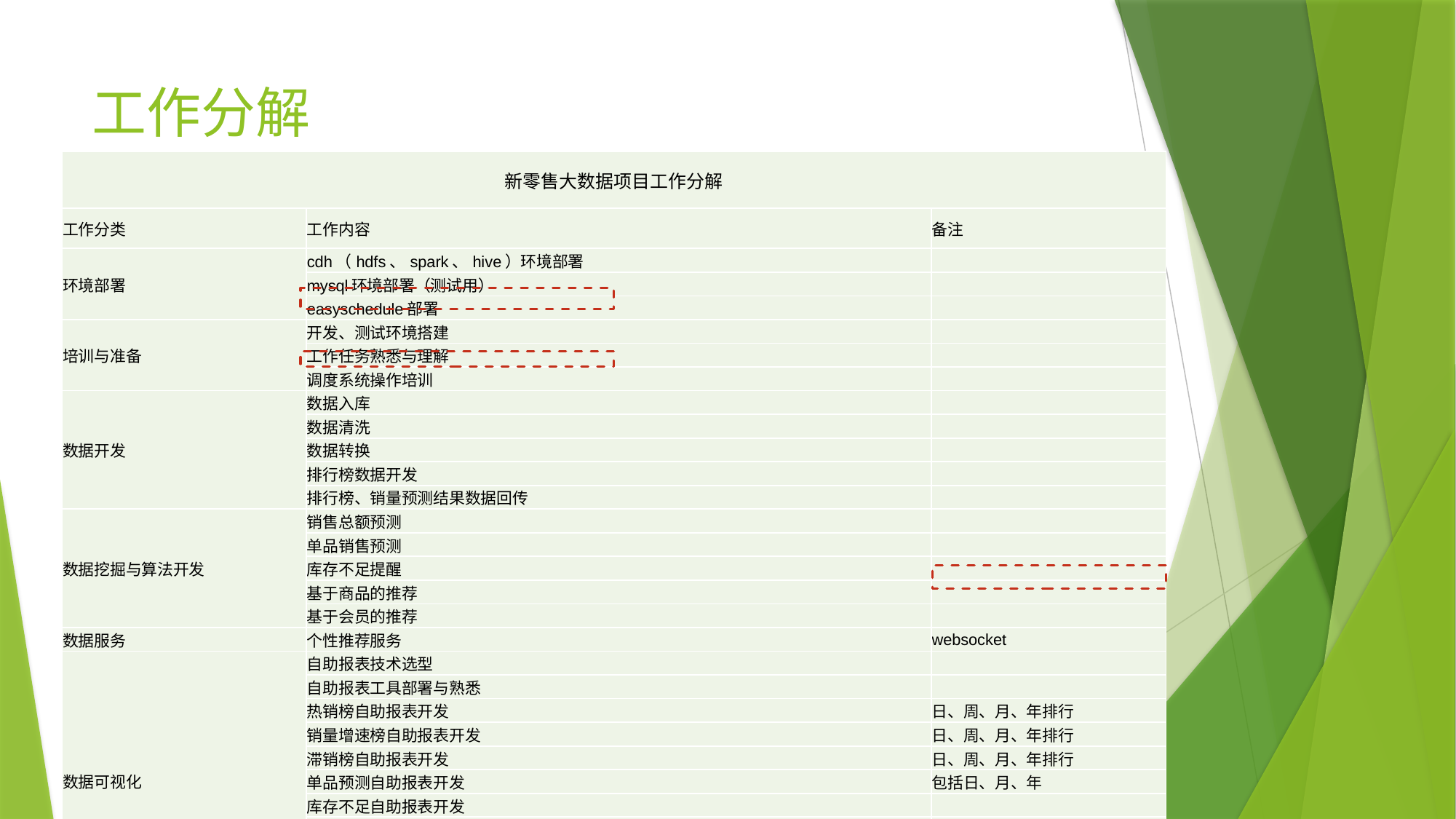

# 工作分解
| 新零售大数据项目工作分解 |  |  |
| --- | --- | --- |
| 工作分类 | 工作内容 | 备注 |
| 环境部署 | cdh（hdfs、spark、hive）环境部署 |  |
|  | mysql环境部署（测试用） |  |
|  | easyschedule部署 |  |
| 培训与准备 | 开发、测试环境搭建 |  |
|  | 工作任务熟悉与理解 |  |
|  | 调度系统操作培训 |  |
| 数据开发 | 数据入库 |  |
|  | 数据清洗 |  |
|  | 数据转换 |  |
|  | 排行榜数据开发 |  |
|  | 排行榜、销量预测结果数据回传 |  |
| 数据挖掘与算法开发 | 销售总额预测 |  |
|  | 单品销售预测 |  |
|  | 库存不足提醒 |  |
|  | 基于商品的推荐 |  |
|  | 基于会员的推荐 |  |
| 数据服务 | 个性推荐服务 | websocket |
| 数据可视化 | 自助报表技术选型 |  |
|  | 自助报表工具部署与熟悉 |  |
|  | 热销榜自助报表开发 | 日、周、月、年排行 |
|  | 销量增速榜自助报表开发 | 日、周、月、年排行 |
|  | 滞销榜自助报表开发 | 日、周、月、年排行 |
|  | 单品预测自助报表开发 | 包括日、月、年 |
|  | 库存不足自助报表开发 |  |
|  | 销售总额预测自助报表开发 | 包括日、月、年 |
|  | 个性推荐demo页面开发 | 包括基于商品的推荐、基于会员的推荐 |
|  | 简易门户开发 |  |